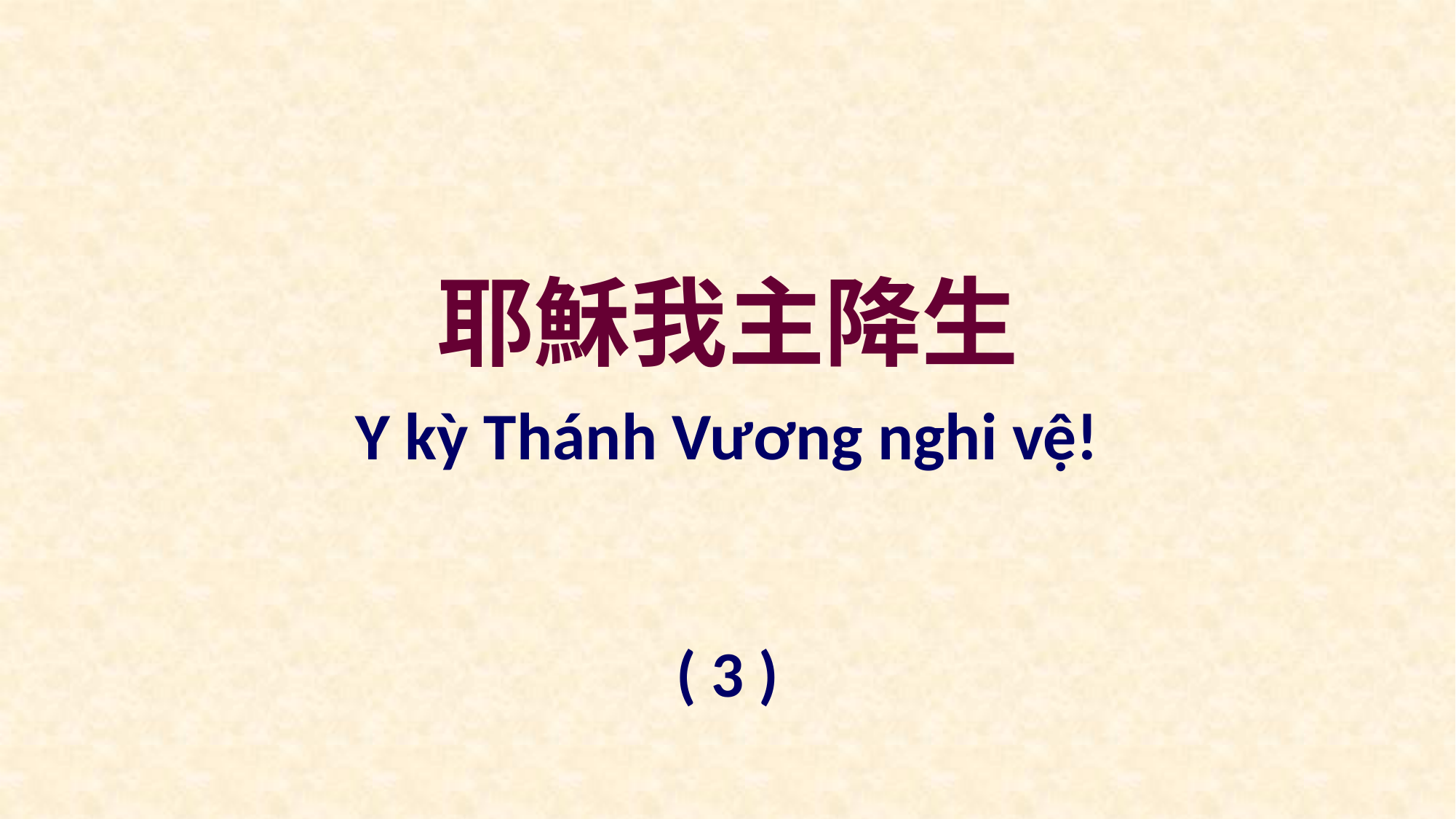

耶穌我主降生
Y kỳ Thánh Vương nghi vệ!
( 3 )